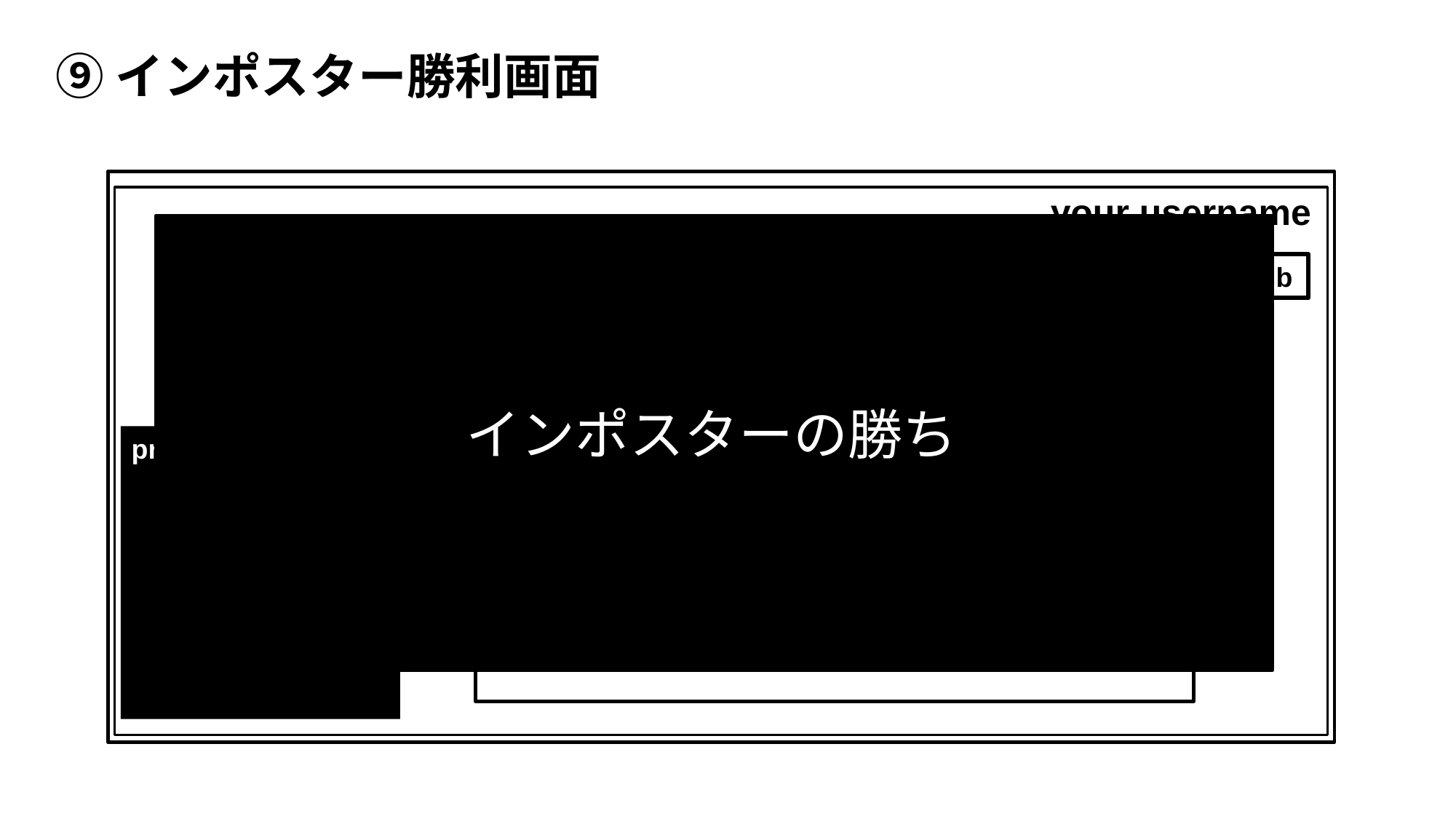

⑨インポスター勝利画面

your username

github
インポスターの勝ち
マップとキャラクターの表示

prompt >

システムからのメッセージ欄（ユーザ補助）